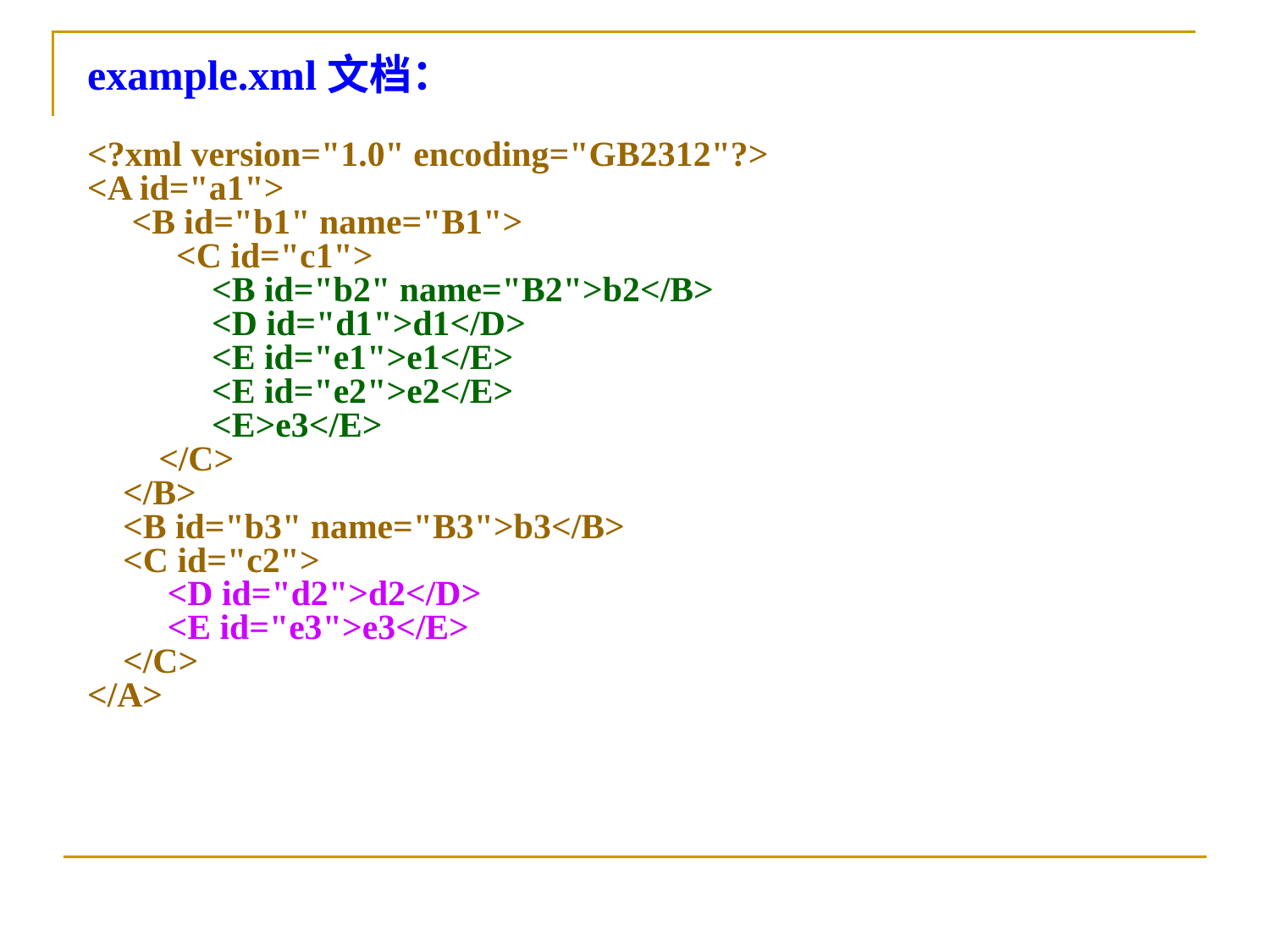

example.xml文档：

<?xml version="1.0" encoding="GB2312"?>
<A id="a1">
     <B id="b1" name="B1">
          <C id="c1">
              <B id="b2" name="B2">b2</B>
              <D id="d1">d1</D>
              <E id="e1">e1</E>
              <E id="e2">e2</E>
              <E>e3</E>
        </C>
    </B>
    <B id="b3" name="B3">b3</B>
    <C id="c2">
         <D id="d2">d2</D>
         <E id="e3">e3</E>
    </C>
</A>